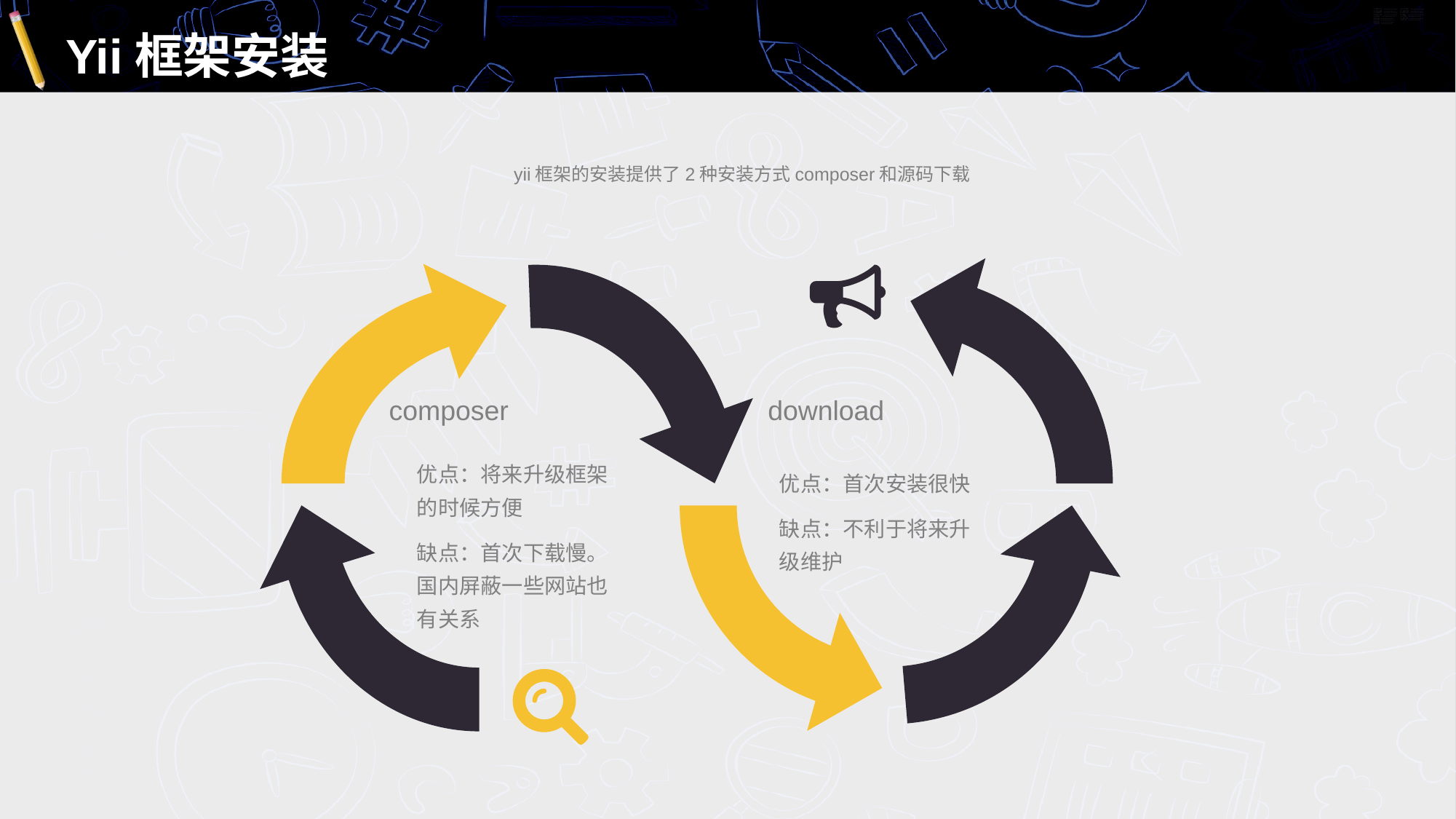

# Yii框架安装
yii框架的安装提供了2种安装方式composer和源码下载

composer
download
优点：将来升级框架的时候方便
缺点：首次下载慢。国内屏蔽一些网站也有关系
优点：首次安装很快
缺点：不利于将来升级维护